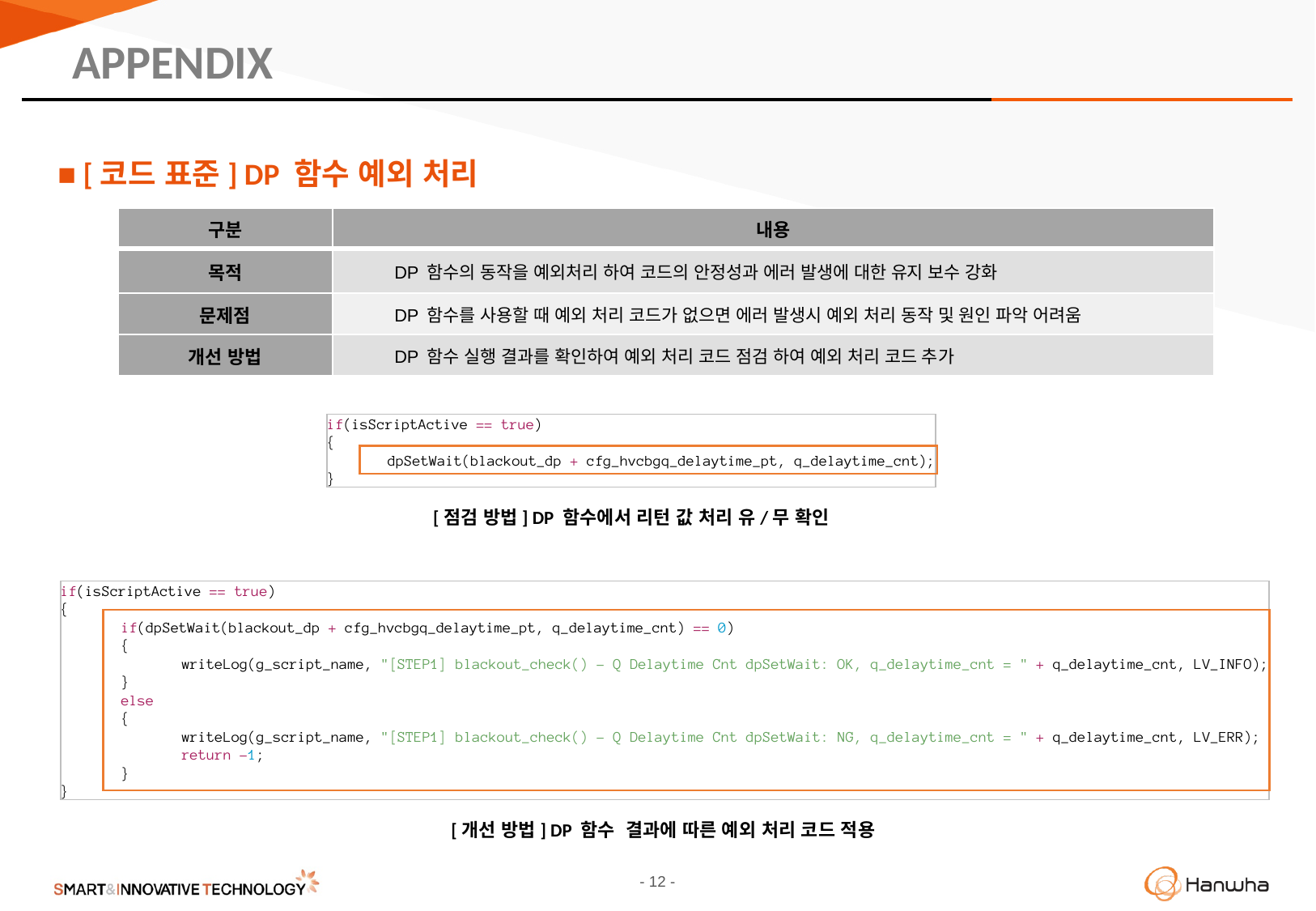

APPENDIX
■ [코드 표준] DP 함수 예외 처리
| 구분 | 내용 |
| --- | --- |
| 목적 | DP 함수의 동작을 예외처리 하여 코드의 안정성과 에러 발생에 대한 유지 보수 강화 |
| 문제점 | DP 함수를 사용할 때 예외 처리 코드가 없으면 에러 발생시 예외 처리 동작 및 원인 파악 어려움 |
| 개선 방법 | DP 함수 실행 결과를 확인하여 예외 처리 코드 점검 하여 예외 처리 코드 추가 |
if(isScriptActive == true)
{
dpSetWait(blackout_dp + cfg_hvcbgq_delaytime_pt, q_delaytime_cnt);
}

[점검 방법] DP 함수에서 리턴 값 처리 유/무 확인
if(isScriptActive == true)
{
if(dpSetWait(blackout_dp + cfg_hvcbgq_delaytime_pt, q_delaytime_cnt) == 0)
{
writeLog(g_script_name, "[STEP1] blackout_check() - Q Delaytime Cnt dpSetWait: OK, q_delaytime_cnt = " + q_delaytime_cnt, LV_INFO);
}
else
{
writeLog(g_script_name, "[STEP1] blackout_check() - Q Delaytime Cnt dpSetWait: NG, q_delaytime_cnt = " + q_delaytime_cnt, LV_ERR);
return -1;
}
}

[개선 방법] DP 함수  결과에 따른 예외 처리 코드 적용